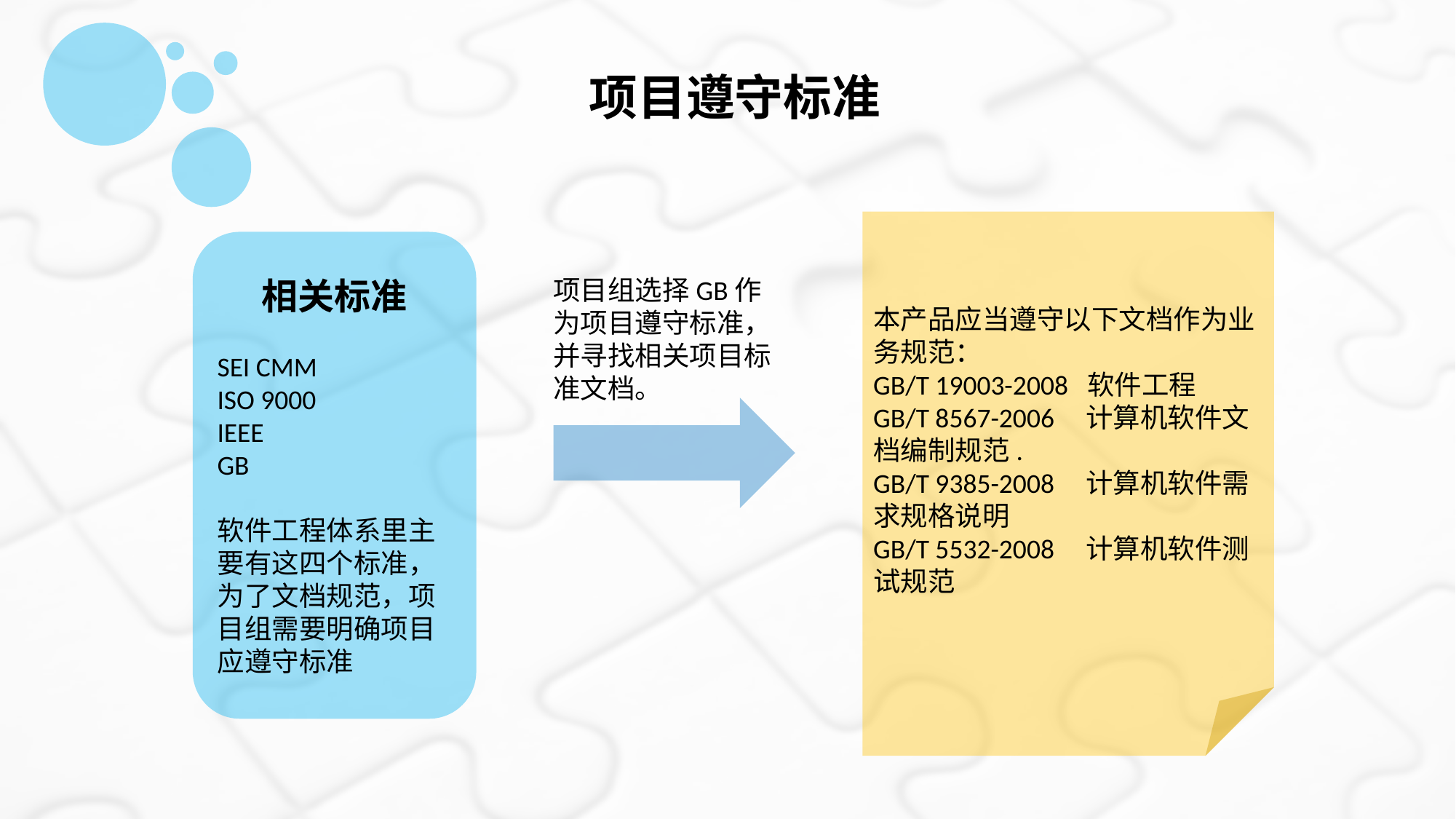

项目遵守标准
本产品应当遵守以下文档作为业务规范：
GB/T 19003-2008  软件工程
GB/T 8567-2006    计算机软件文档编制规范.
GB/T 9385-2008    计算机软件需求规格说明
GB/T 5532-2008    计算机软件测试规范
相关标准

SEI CMM
ISO 9000
IEEE
GB

软件工程体系里主要有这四个标准，为了文档规范，项目组需要明确项目应遵守标准
项目组选择GB作为项目遵守标准，并寻找相关项目标准文档。